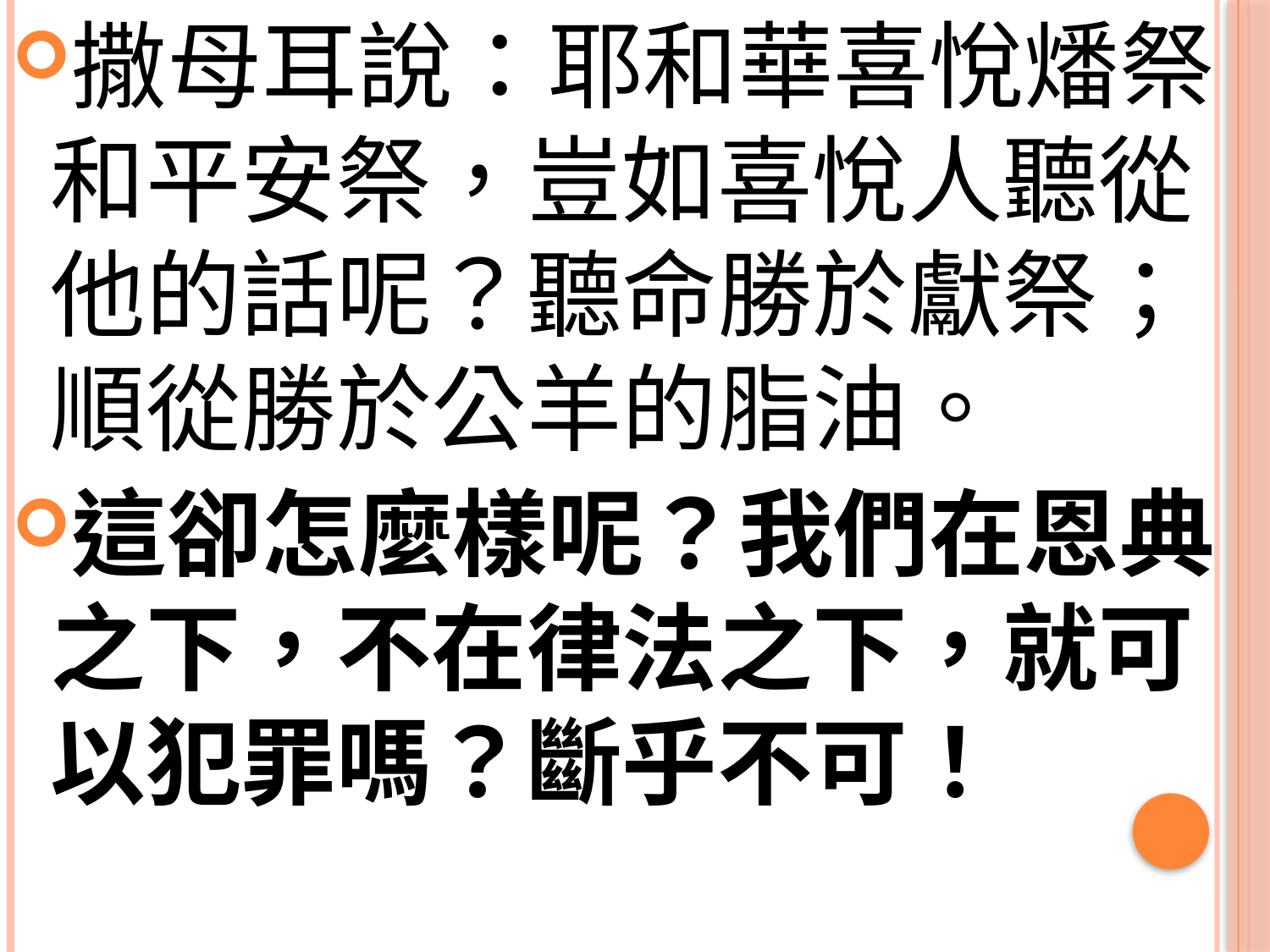

撒母耳說：耶和華喜悅燔祭和平安祭，豈如喜悅人聽從他的話呢？聽命勝於獻祭；順從勝於公羊的脂油。
這卻怎麼樣呢？我們在恩典之下，不在律法之下，就可以犯罪嗎？斷乎不可！